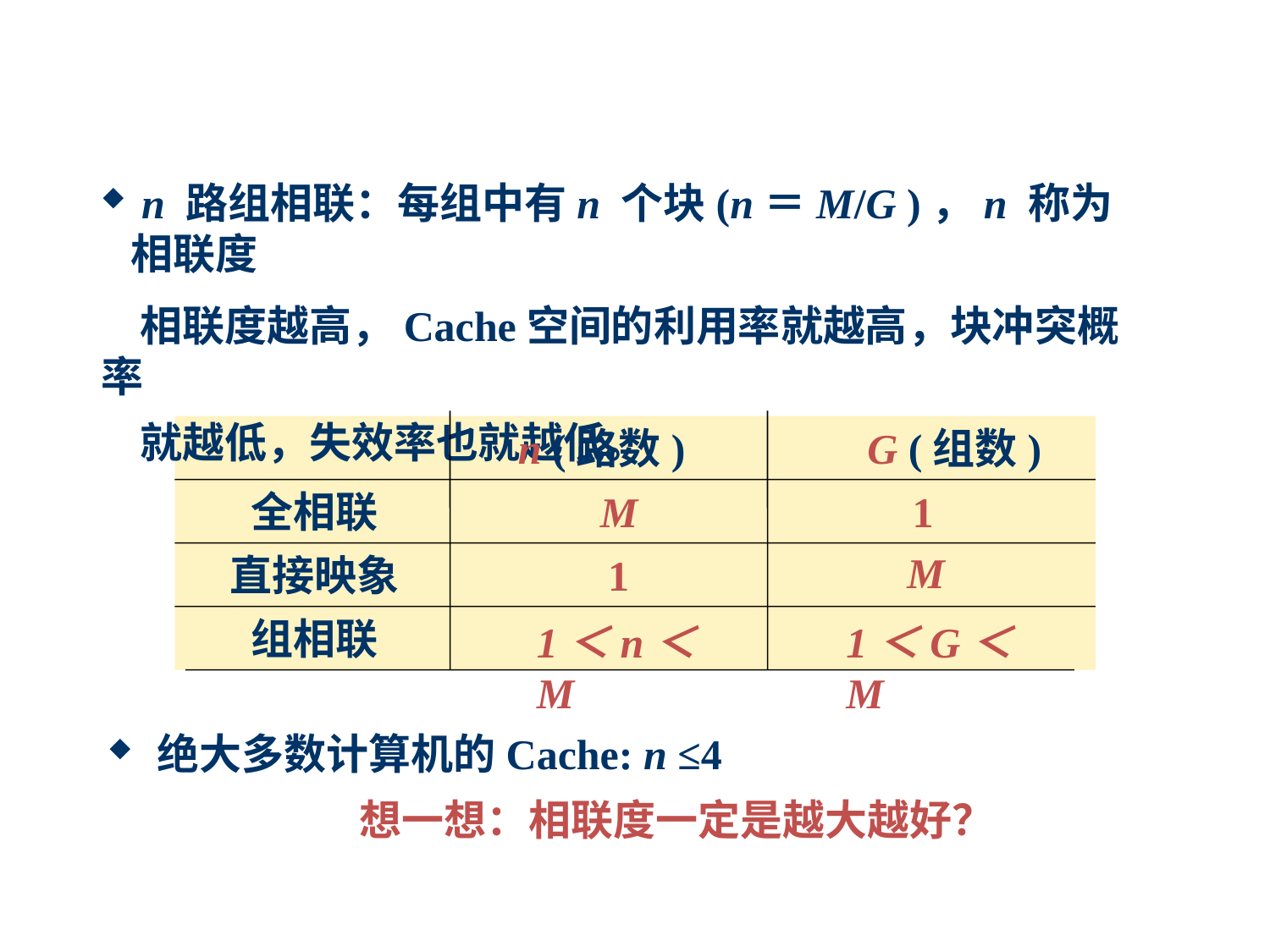

n 路组相联：每组中有n 个块(n＝M/G )，n 称为相联度
   相联度越高，Cache空间的利用率就越高，块冲突概率
   就越低，失效率也就越低。

n (路数)
G (组数)

全相联
M
1
M

直接映象
1

　组相联
1＜n＜M
1＜G＜M

 绝大多数计算机的Cache: n ≤4
                    想一想：相联度一定是越大越好？